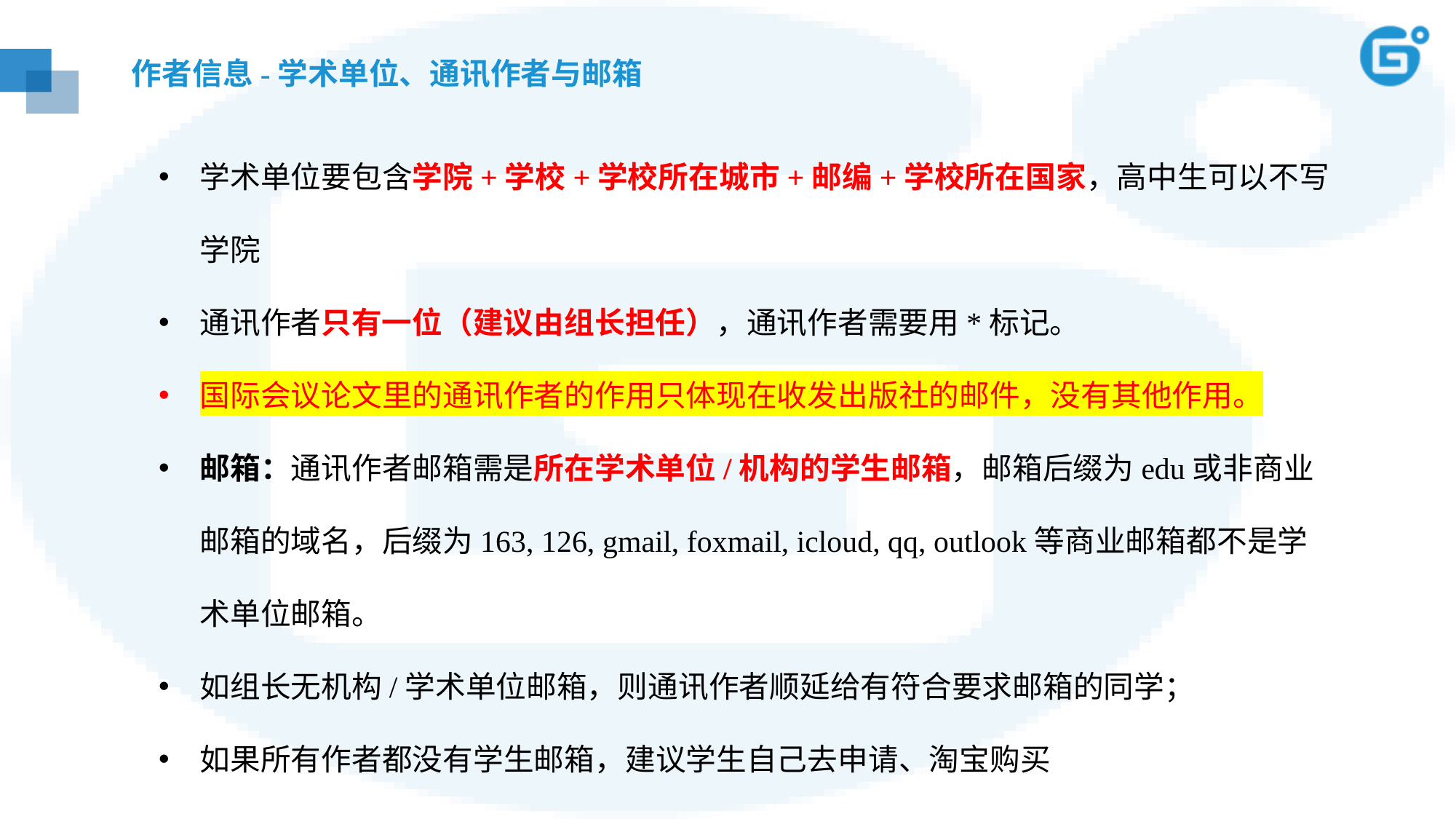

# 作者信息-学术单位、通讯作者与邮箱
学术单位要包含学院+学校+学校所在城市+邮编+学校所在国家，高中生可以不写学院
通讯作者只有一位（建议由组长担任），通讯作者需要用*标记。
国际会议论文里的通讯作者的作用只体现在收发出版社的邮件，没有其他作用。
邮箱：通讯作者邮箱需是所在学术单位/机构的学生邮箱，邮箱后缀为edu或非商业邮箱的域名，后缀为163, 126, gmail, foxmail, icloud, qq, outlook等商业邮箱都不是学术单位邮箱。
如组长无机构/学术单位邮箱，则通讯作者顺延给有符合要求邮箱的同学；
如果所有作者都没有学生邮箱，建议学生自己去申请、淘宝购买